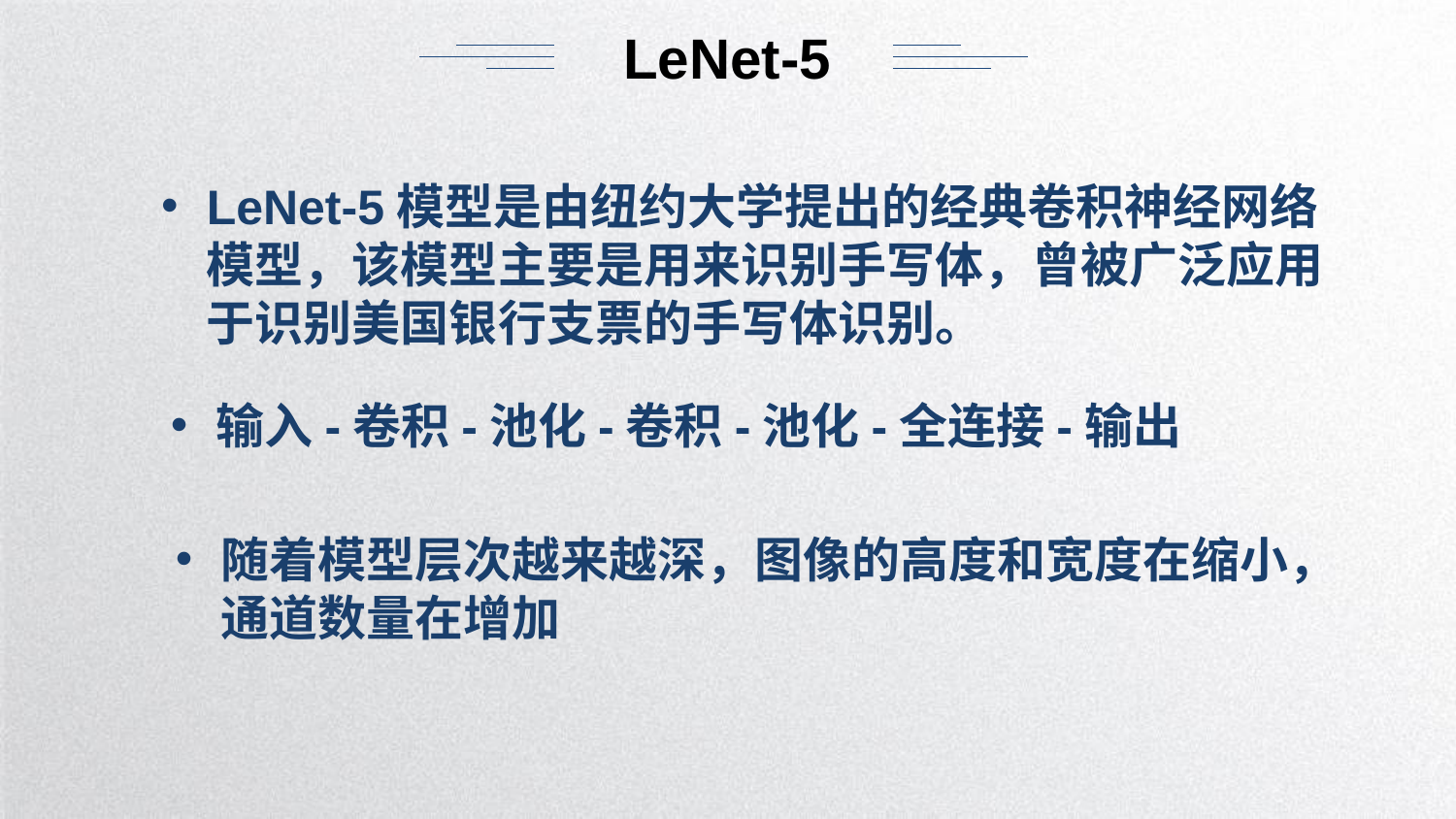

LeNet-5

LeNet-5模型是由纽约大学提出的经典卷积神经网络模型，该模型主要是用来识别手写体，曾被广泛应用于识别美国银行支票的手写体识别。
输入-卷积-池化-卷积-池化-全连接-输出

随着模型层次越来越深，图像的高度和宽度在缩小，通道数量在增加